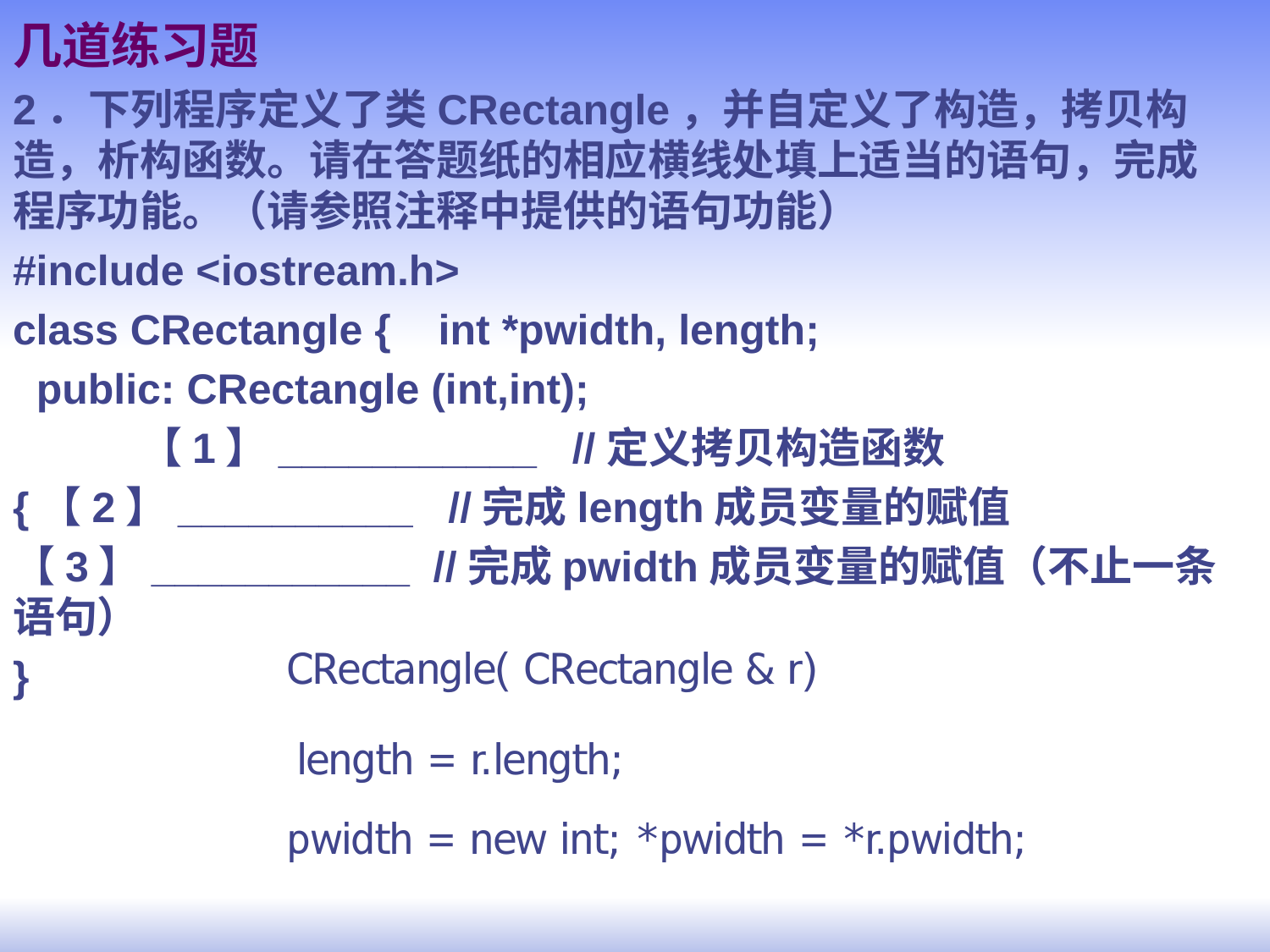

# 几道练习题
2．下列程序定义了类CRectangle，并自定义了构造，拷贝构造，析构函数。请在答题纸的相应横线处填上适当的语句，完成程序功能。（请参照注释中提供的语句功能）
#include <iostream.h>
class CRectangle {    int *pwidth, length;
  public: CRectangle (int,int);
   	【1】___________   //定义拷贝构造函数
{【2】__________   //完成length成员变量的赋值
【3】___________  //完成pwidth成员变量的赋值（不止一条语句）
}
CRectangle( CRectangle & r)

length = r.length;

pwidth = new int; *pwidth = *r.pwidth;